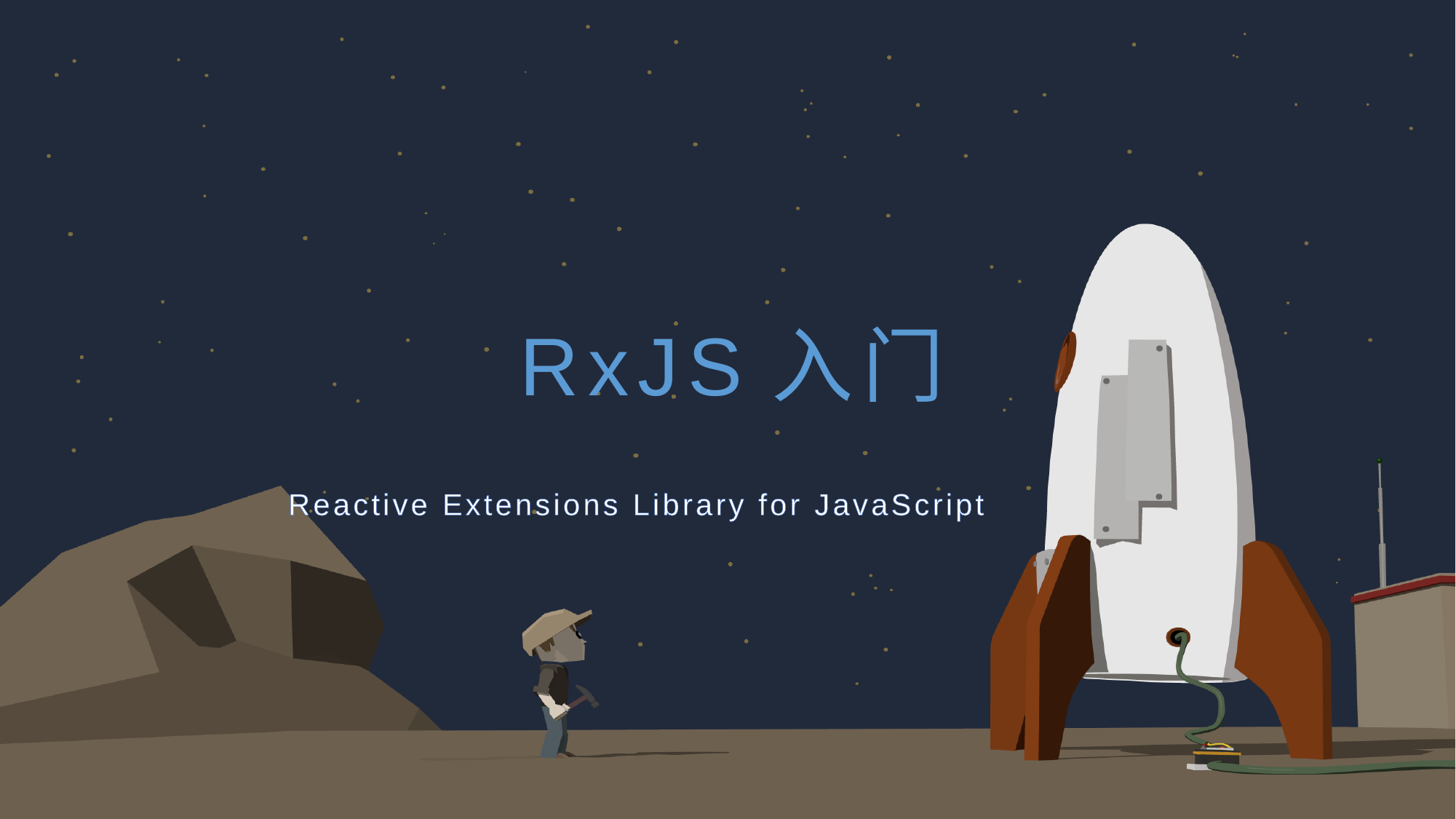

# RxJS入门
Reactive Extensions Library for JavaScript